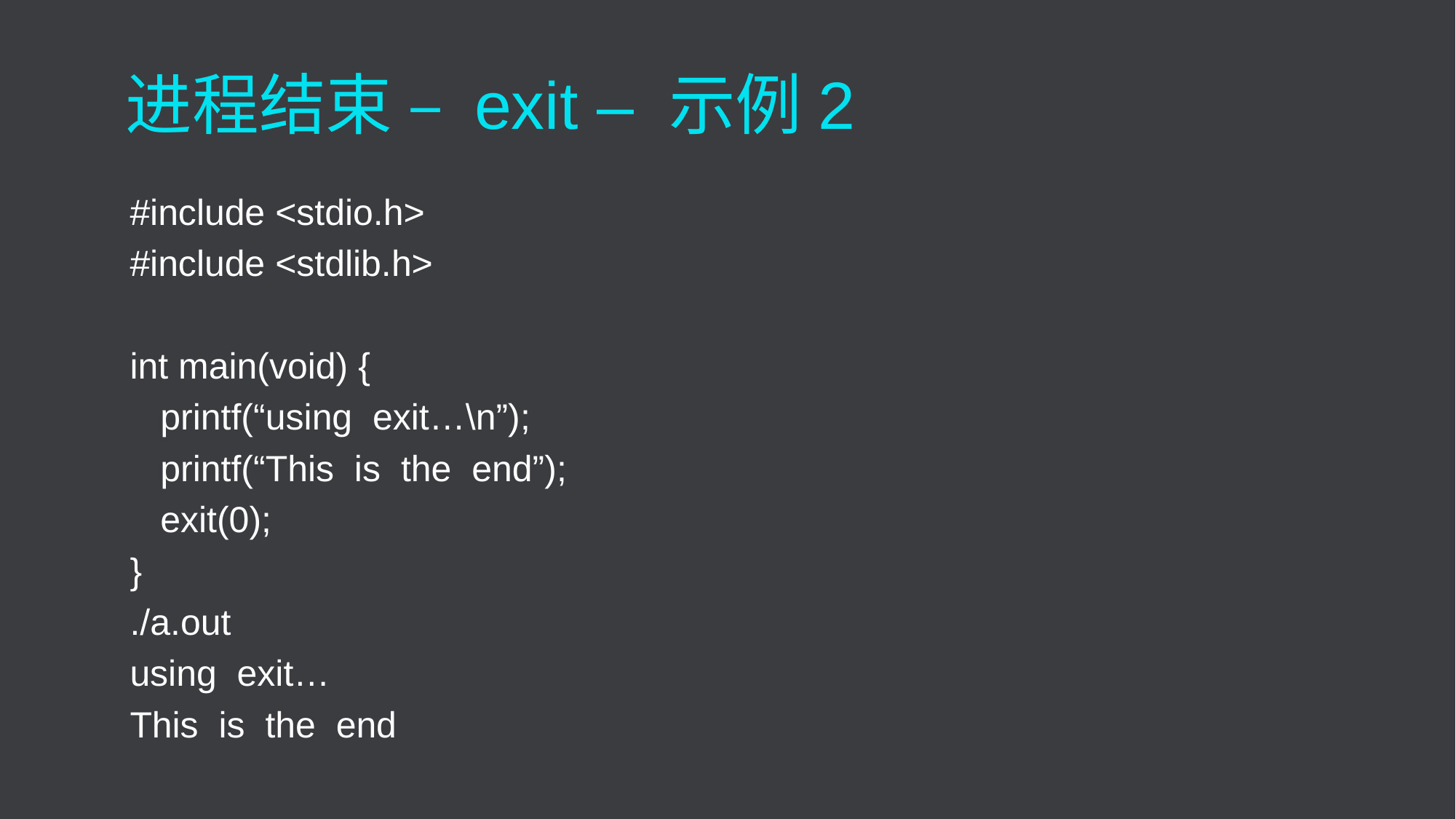

进程结束 – exit – 示例2
  #include <stdio.h>
  #include <stdlib.h>

  int main(void) {
     printf(“using  exit…\n”);
     printf(“This  is  the  end”);
     exit(0);
  }
  ./a.out
  using  exit…
  This  is  the  end